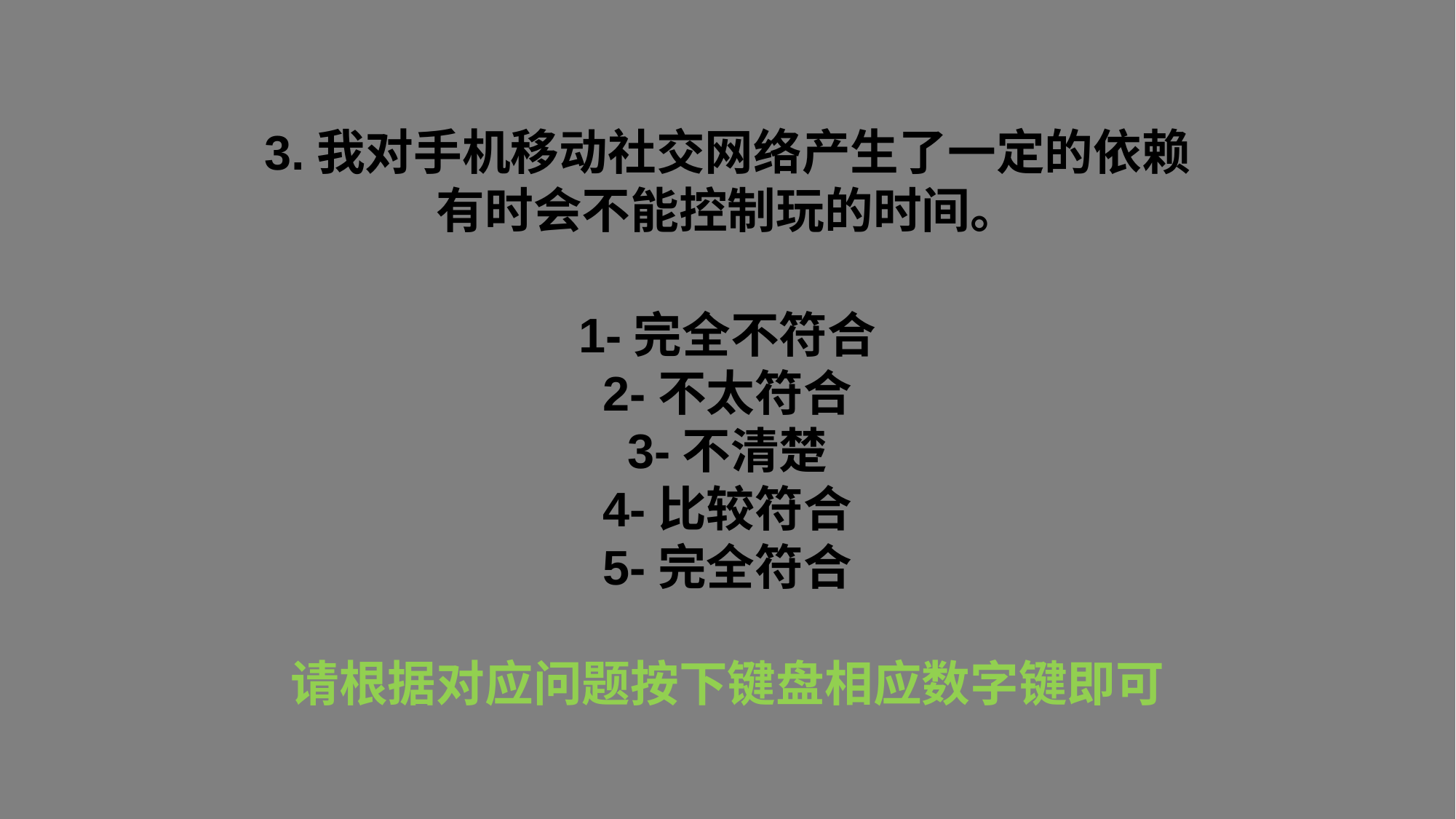

3.我对手机移动社交网络产生了一定的依赖
有时会不能控制玩的时间。
1-完全不符合
2-不太符合
3-不清楚
4-比较符合
5-完全符合

请根据对应问题按下键盘相应数字键即可